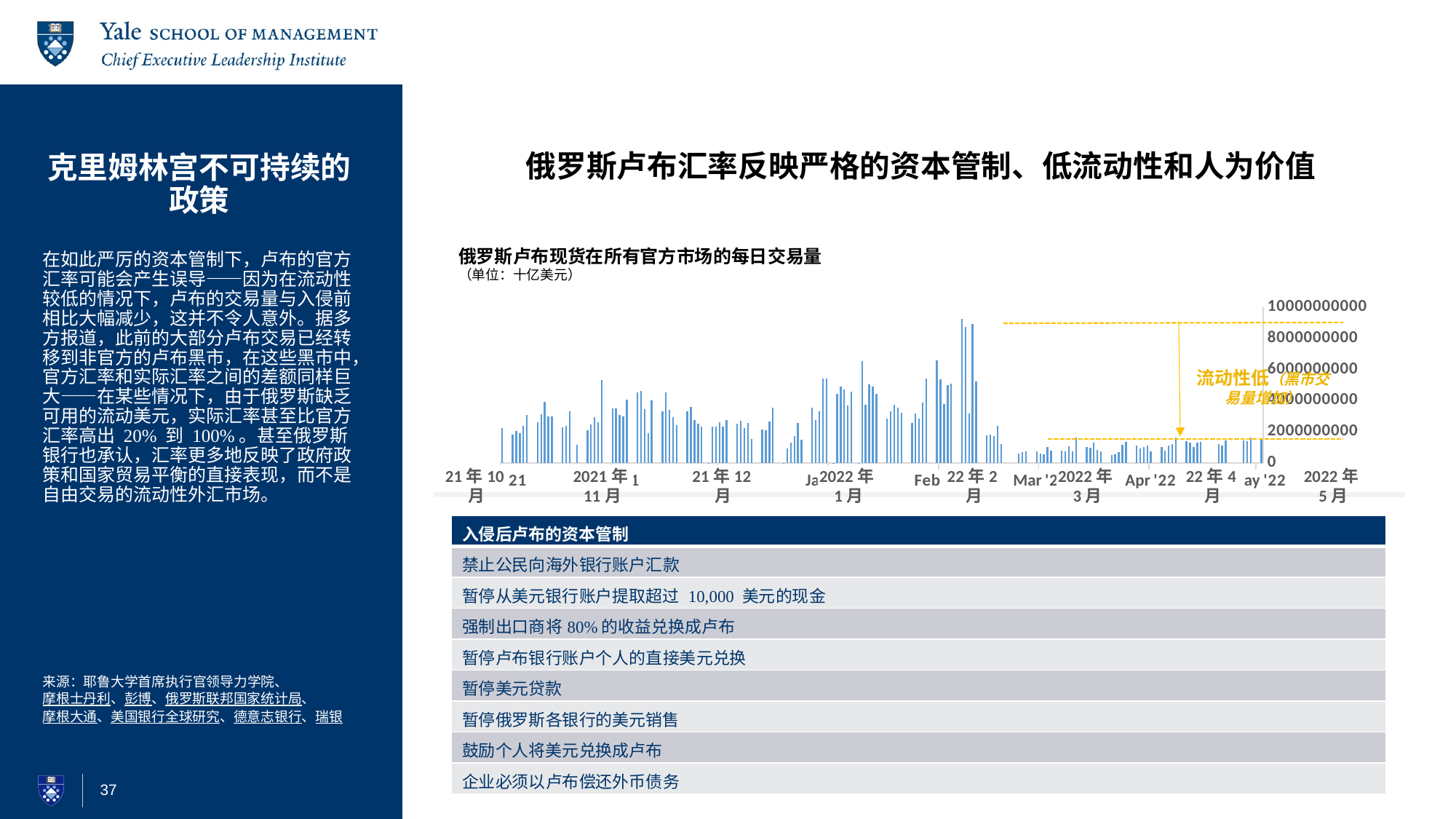

# 克里姆林宫不可持续的政策
俄罗斯卢布汇率反映严格的资本管制、低流动性和人为价值
俄罗斯卢布现货在所有官方市场的每日交易量
（单位：十亿美元）
在如此严厉的资本管制下，卢布的官方汇率可能会产生误导——因为在流动性较低的情况下，卢布的交易量与入侵前相比大幅减少，这并不令人意外。据多方报道，此前的大部分卢布交易已经转移到非官方的卢布黑市，在这些黑市中，官方汇率和实际汇率之间的差额同样巨大——在某些情况下，由于俄罗斯缺乏可用的流动美元，实际汇率甚至比官方汇率高出 20% 到 100%。甚至俄罗斯银行也承认，汇率更多地反映了政府政策和国家贸易平衡的直接表现，而不是自由交易的流动性外汇市场。

### Chart

| Category |  |
|---|---|
| 44697 | 1526658944.0 |
| 44694 | 1610518016.0 |
| 44693 | 1390791040.0 |
| 44692 | 1454424960.0 |
| 44687 | 1456199936.0 |
| 44686 | 1129570944.0 |
| 44685 | 1201868032.0 |
| 44680 | 1352902016.0 |
| 44679 | 1320529024.0 |
| 44678 | 1033977984.0 |
| 44677 | 1290136064.0 |
| 44676 | 1375666944.0 |
| 44673 | 1632296960.0 |
| 44672 | 1199142016.0 |
| 44671 | 1126578048.0 |
| 44670 | 805833024.0 |
| 44669 | 1023265024.0 |
| 44666 | 732038016.0 |
| 44665 | 1091373056.0 |
| 44664 | 1009084032.0 |
| 44663 | 936796032.0 |
| 44662 | 1107533952.0 |
| 44659 | 1344669952.0 |
| 44658 | 1162082048.0 |
| 44657 | 706156992.0 |
| 44656 | 561638976.0 |
| 44655 | 521960992.0 |
| 44652 | 720828992.0 |
| 44651 | 815504000.0 |
| 44650 | 1309142016.0 |
| 44649 | 987736000.0 |
| 44648 | 1035830016.0 |
| 44645 | 1640930944.0 |
| 44644 | 745715968.0 |
| 44643 | 1050232000.0 |
| 44642 | 719342016.0 |
| 44641 | 784214976.0 |
| 44638 | 776668992.0 |
| 44637 | 1027027008.0 |
| 44636 | 528372000.0 |
| 44635 | 610587008.0 |
| 44634 | 736704000.0 |
| 44631 | 740518976.0 |
| 44630 | 701822016.0 |
| 44629 | 575545024.0 |
| 44624 | 1189628032.0 |
| 44623 | 2396762880.0 |
| 44622 | 1718166016.0 |
| 44621 | 1801153024.0 |
| 44620 | 1757118976.0 |
| 44617 | 5254199808.0 |
| 44616 | 8936504320.0 |
| 44615 | 3171726080.0 |
| 44614 | 8721461248.0 |
| 44613 | 9242361856.0 |
| 44610 | 5082787840.0 |
| 44609 | 5006347776.0 |
| 44608 | 3766973952.0 |
| 44607 | 5356917248.0 |
| 44606 | 6612329984.0 |
| 44603 | 5414381056.0 |
| 44602 | 3878202880.0 |
| 44601 | 2830041088.0 |
| 44600 | 3169267968.0 |
| 44599 | 2557228032.0 |
| 44596 | 3198925056.0 |
| 44595 | 3562512896.0 |
| 44594 | 3732538880.0 |
| 44593 | 3318733056.0 |
| 44592 | 2841284096.0 |
| 44589 | 4453659136.0 |
| 44588 | 4881826816.0 |
| 44587 | 5027769856.0 |
| 44586 | 3712369920.0 |
| 44585 | 6543662080.0 |
| 44584 | 1529000.0 |
| 44582 | 4596160000.0 |
| 44581 | 3696566016.0 |
| 44580 | 4722507776.0 |
| 44579 | 4899872768.0 |
| 44578 | 4416202752.0 |
| 44577 | 2596000.0 |
| 44575 | 5442968064.0 |
| 44574 | 5419155968.0 |
| 44573 | 3298418944.0 |
| 44572 | 2725914880.0 |
| 44571 | 3528794112.0 |
| 44568 | 1483832960.0 |
| 44567 | 2558349056.0 |
| 44566 | 1713296000.0 |
| 44565 | 1283698944.0 |
| 44564 | 906843008.0 |
| 44563 | 20000.0 |
| 44560 | 3546075904.0 |
| 44559 | 2666724096.0 |
| 44558 | 2102386944.0 |
| 44557 | 2150768128.0 |
| 44554 | 1548845056.0 |
| 44553 | 2558514944.0 |
| 44552 | 2223570944.0 |
| 44551 | 2702876928.0 |
| 44550 | 2533604096.0 |
| 44547 | 2743405056.0 |
| 44546 | 2343569920.0 |
| 44545 | 2605453056.0 |
| 44544 | 2325280000.0 |
| 44543 | 2329912064.0 |
| 44542 | 2298000.0 |
| 44540 | 2325997056.0 |
| 44539 | 2508249088.0 |
| 44538 | 2745445888.0 |
| 44537 | 3575077120.0 |
| 44536 | 3291173888.0 |
| 44533 | 2440547072.0 |
| 44532 | 2934909952.0 |
| 44531 | 3421921024.0 |
| 44530 | 4529400832.0 |
| 44529 | 3308109056.0 |
| 44526 | 4007642880.0 |
| 44525 | 1920683008.0 |
| 44524 | 3444403968.0 |
| 44523 | 4611853824.0 |
| 44522 | 4527785984.0 |
| 44519 | 4068293120.0 |
| 44518 | 2976069888.0 |
| 44517 | 3063184896.0 |
| 44516 | 3478724096.0 |
| 44515 | 3503403008.0 |
| 44512 | 5342007808.0 |
| 44511 | 2612219904.0 |
| 44510 | 2926966016.0 |
| 44509 | 2456325888.0 |
| 44508 | 2093817984.0 |
| 44505 | 1153350016.0 |
| 44503 | 3303016960.0 |
| 44502 | 2354972928.0 |
| 44501 | 2258985984.0 |
| 44498 | 2970894080.0 |
| 44497 | 2984112896.0 |
| 44496 | 3939051008.0 |
| 44495 | 3122419968.0 |
| 44494 | 2610298880.0 |
| 44491 | 3067888896.0 |
| 44490 | 2395877888.0 |
| 44489 | 1899372032.0 |
| 44488 | 2068594048.0 |
| 44487 | 1836252032.0 |
| 44484 | 2216461056.0 |
流动性低（黑市交易量增加）
21年10月
2021年11月
21年12月
2022年1月
22年2月
2022年3月
22年4月
2022年5月
| 入侵后卢布的资本管制 |
| --- |
| 禁止公民向海外银行账户汇款 |
| 暂停从美元银行账户提取超过 10,000 美元的现金 |
| 强制出口商将80%的收益兑换成卢布 |
| 暂停卢布银行账户个人的直接美元兑换 |
| 暂停美元贷款 |
| 暂停俄罗斯各银行的美元销售 |
| 鼓励个人将美元兑换成卢布 |
| 企业必须以卢布偿还外币债务 |
来源：耶鲁大学首席执行官领导力学院、摩根士丹利、彭博、俄罗斯联邦国家统计局、摩根大通、美国银行全球研究、德意志银行、瑞银
37